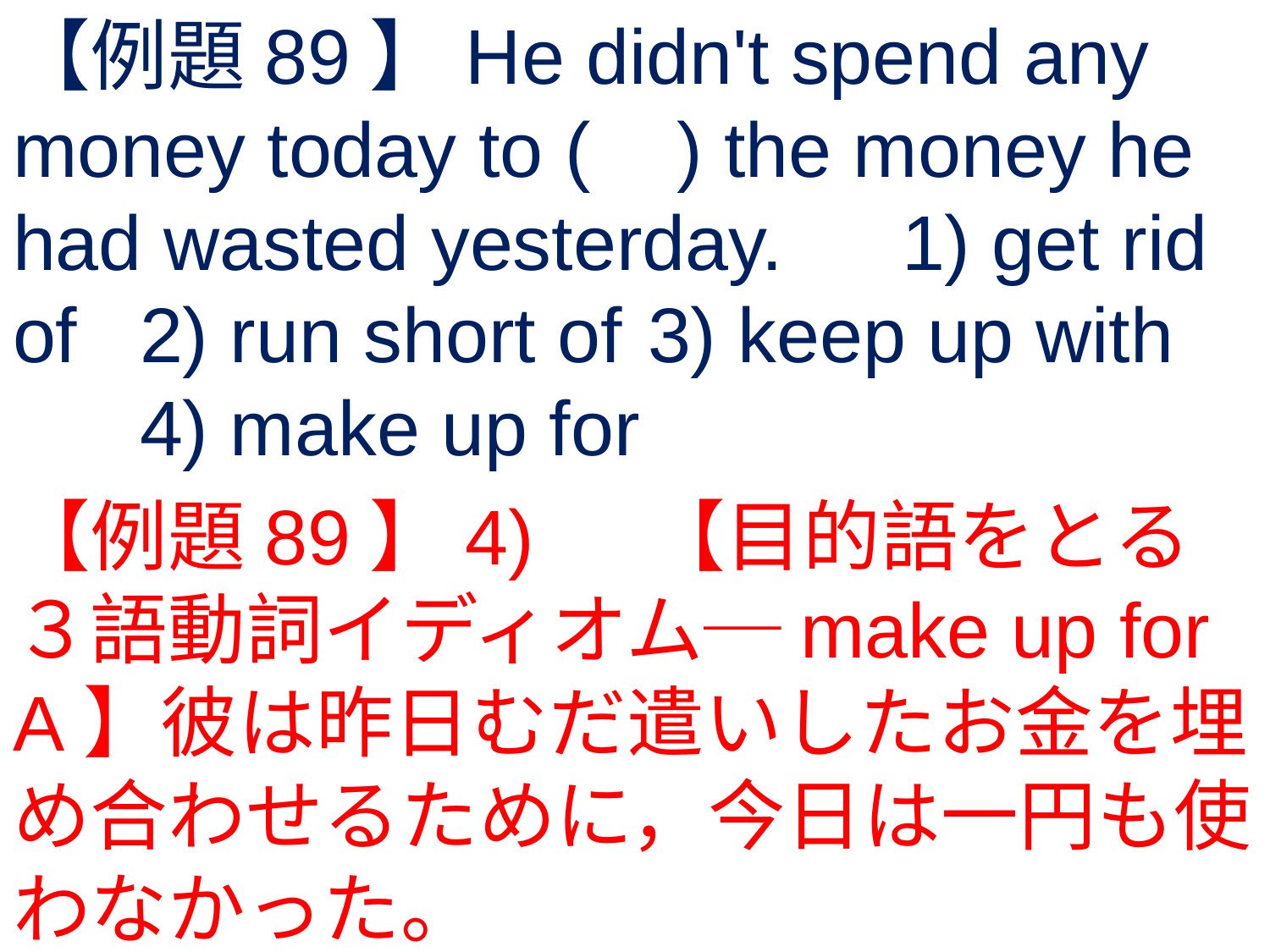

# 【例題89】He didn't spend any money today to (    ) the money he had wasted yesterday.	1) get rid of	2) run short of	3) keep up with	4) make up for
【例題89】4) 	【目的語をとる３語動詞イディオム─make up for A】彼は昨日むだ遣いしたお金を埋め合わせるために，今日は一円も使わなかった。